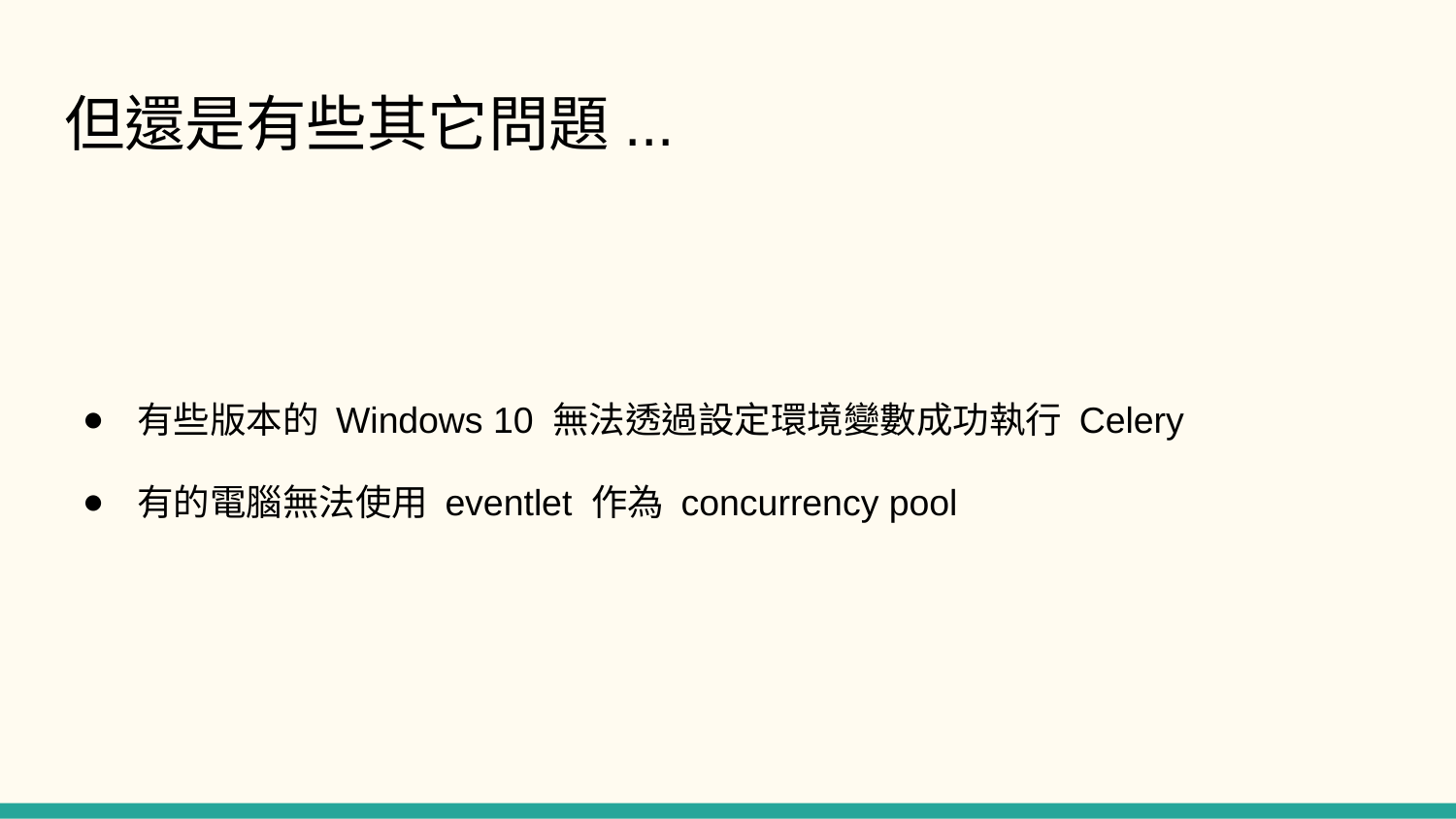

# 但還是有些其它問題...
有些版本的 Windows 10 無法透過設定環境變數成功執行 Celery
有的電腦無法使用 eventlet 作為 concurrency pool